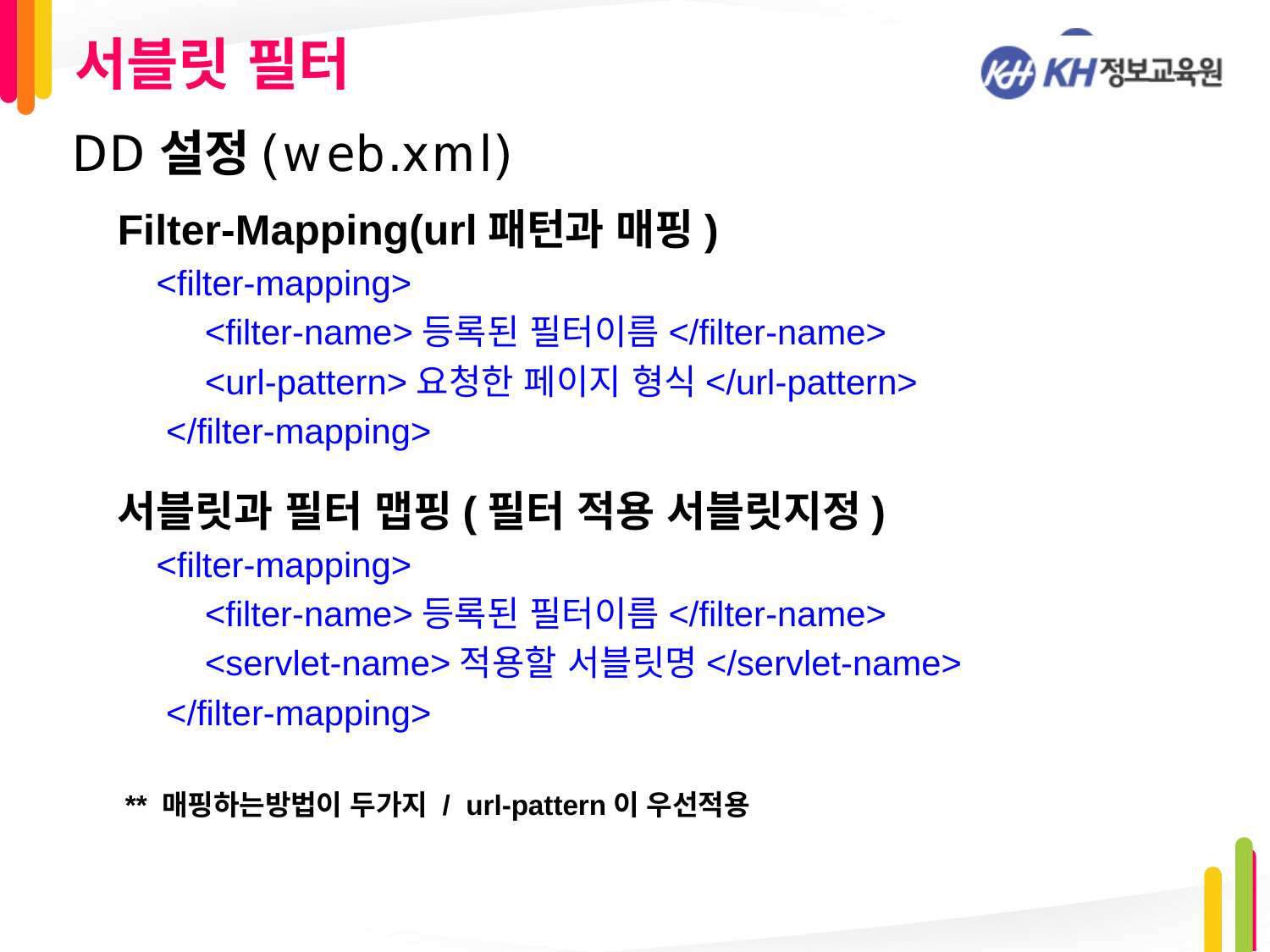

# 서블릿 필터
DD설정(web.xml)
Filter-Mapping(url패턴과 매핑)
    <filter-mapping>
         <filter-name>등록된 필터이름</filter-name>
         <url-pattern>요청한 페이지 형식</url-pattern>
     </filter-mapping>

서블릿과 필터 맵핑(필터 적용 서블릿지정)
    <filter-mapping>
         <filter-name>등록된 필터이름</filter-name>
         <servlet-name>적용할 서블릿명</servlet-name>
     </filter-mapping>

 ** 매핑하는방법이 두가지 /  url-pattern이 우선적용